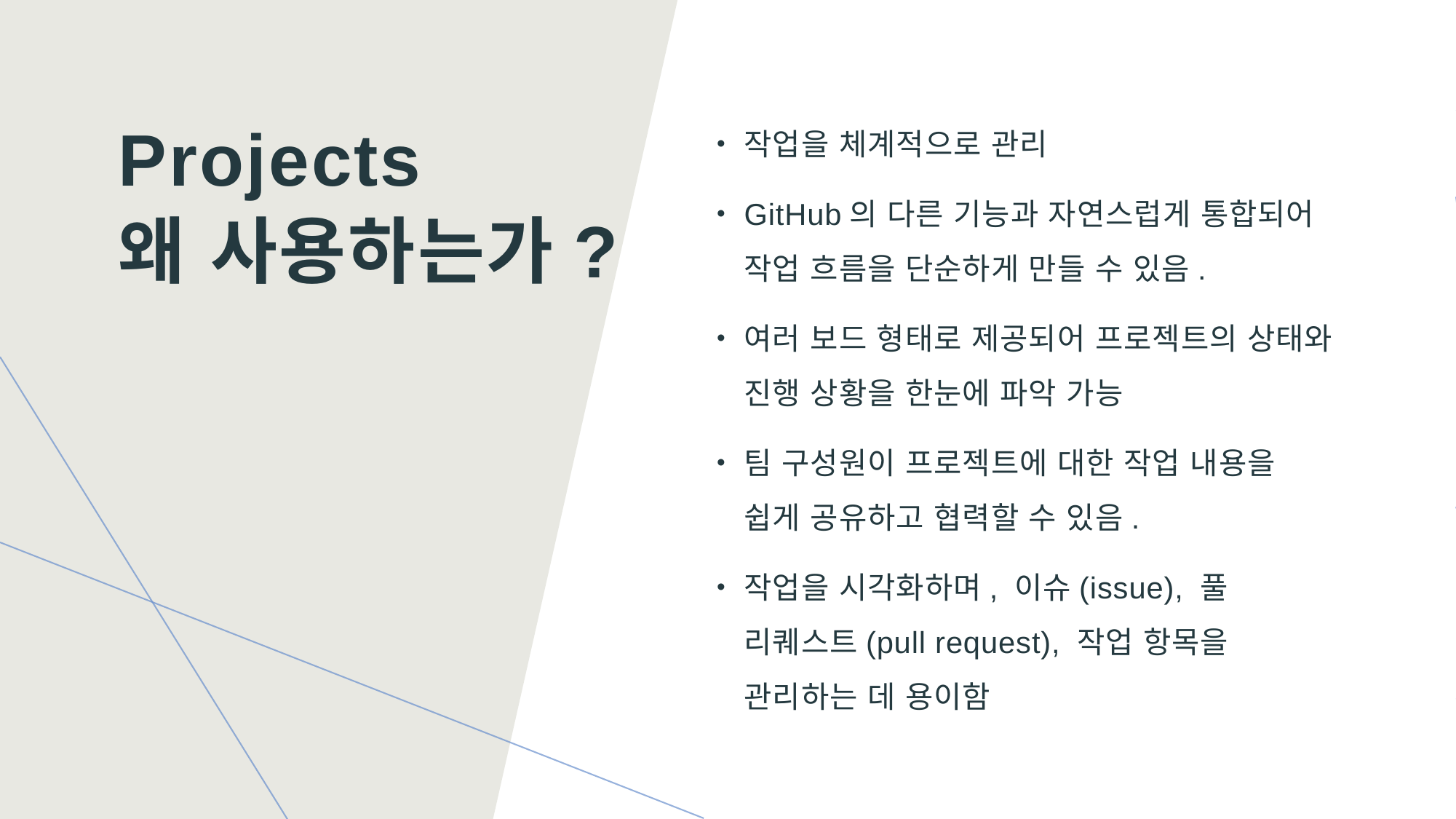

작업을 체계적으로 관리
GitHub의 다른 기능과 자연스럽게 통합되어 작업 흐름을 단순하게 만들 수 있음.
여러 보드 형태로 제공되어 프로젝트의 상태와 진행 상황을 한눈에 파악 가능
팀 구성원이 프로젝트에 대한 작업 내용을 쉽게 공유하고 협력할 수 있음.
작업을 시각화하며, 이슈(issue), 풀 리퀘스트(pull request), 작업 항목을 관리하는 데 용이함
# Projects 왜 사용하는가?